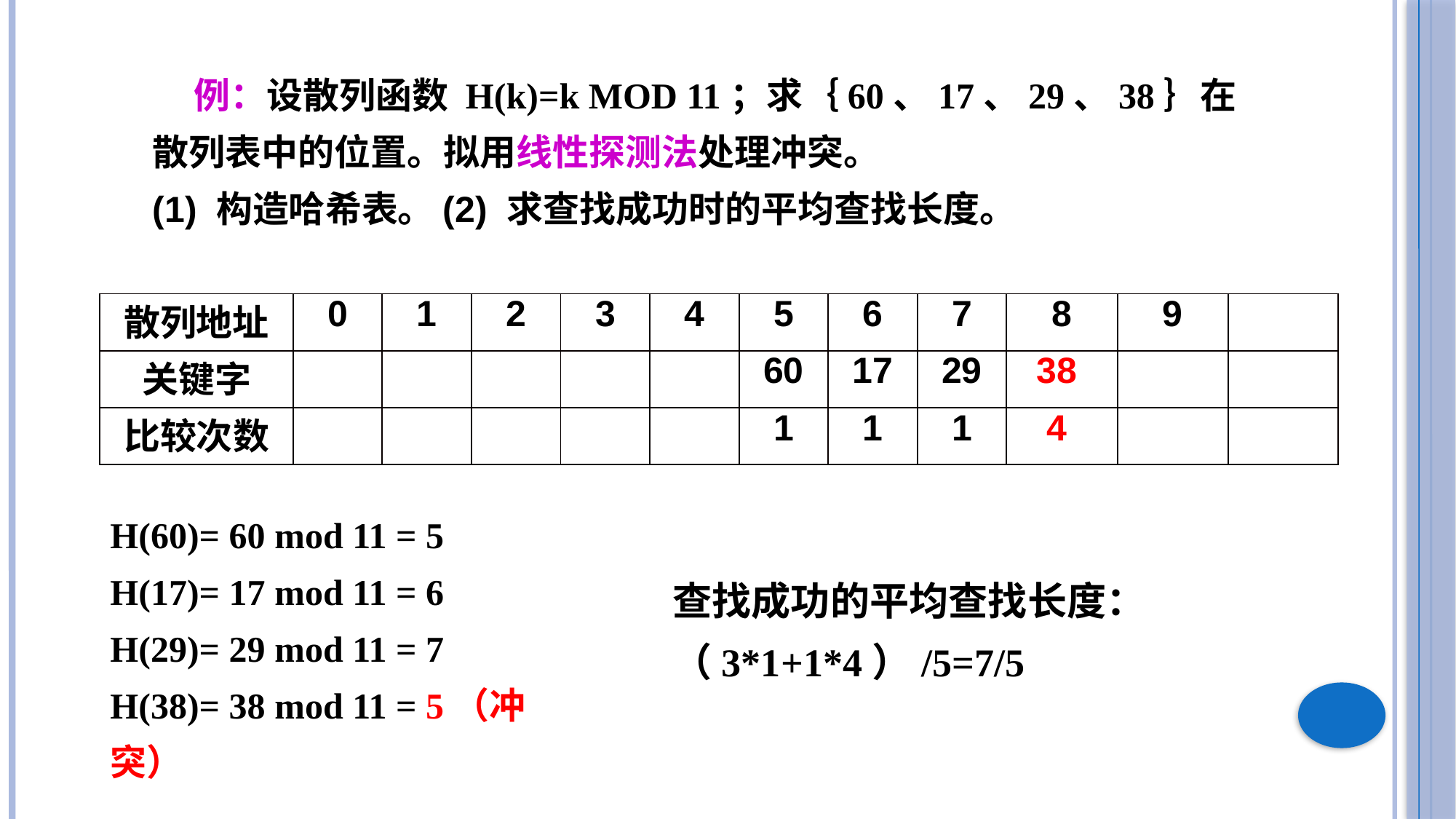

例：设散列函数 H(k)=k MOD 11；求｛60、17、29、38｝在散列表中的位置。拟用线性探测法处理冲突。
(1) 构造哈希表。(2) 求查找成功时的平均查找长度。

| 散列地址 | 0 | 1 | 2 | 3 | 4 | 5 | 6 | 7 | 8 | 9 |  |
| --- | --- | --- | --- | --- | --- | --- | --- | --- | --- | --- | --- |
| 关键字 |  |  |  |  |  | 60 | 17 | 29 | 38 |  |  |
| 比较次数 |  |  |  |  |  | 1 | 1 | 1 | 4 |  |  |
H(60)= 60 mod 11 = 5
H(17)= 17 mod 11 = 6
H(29)= 29 mod 11 = 7
H(38)= 38 mod 11 = 5（冲突）

查找成功的平均查找长度：（3*1+1*4）/5=7/5